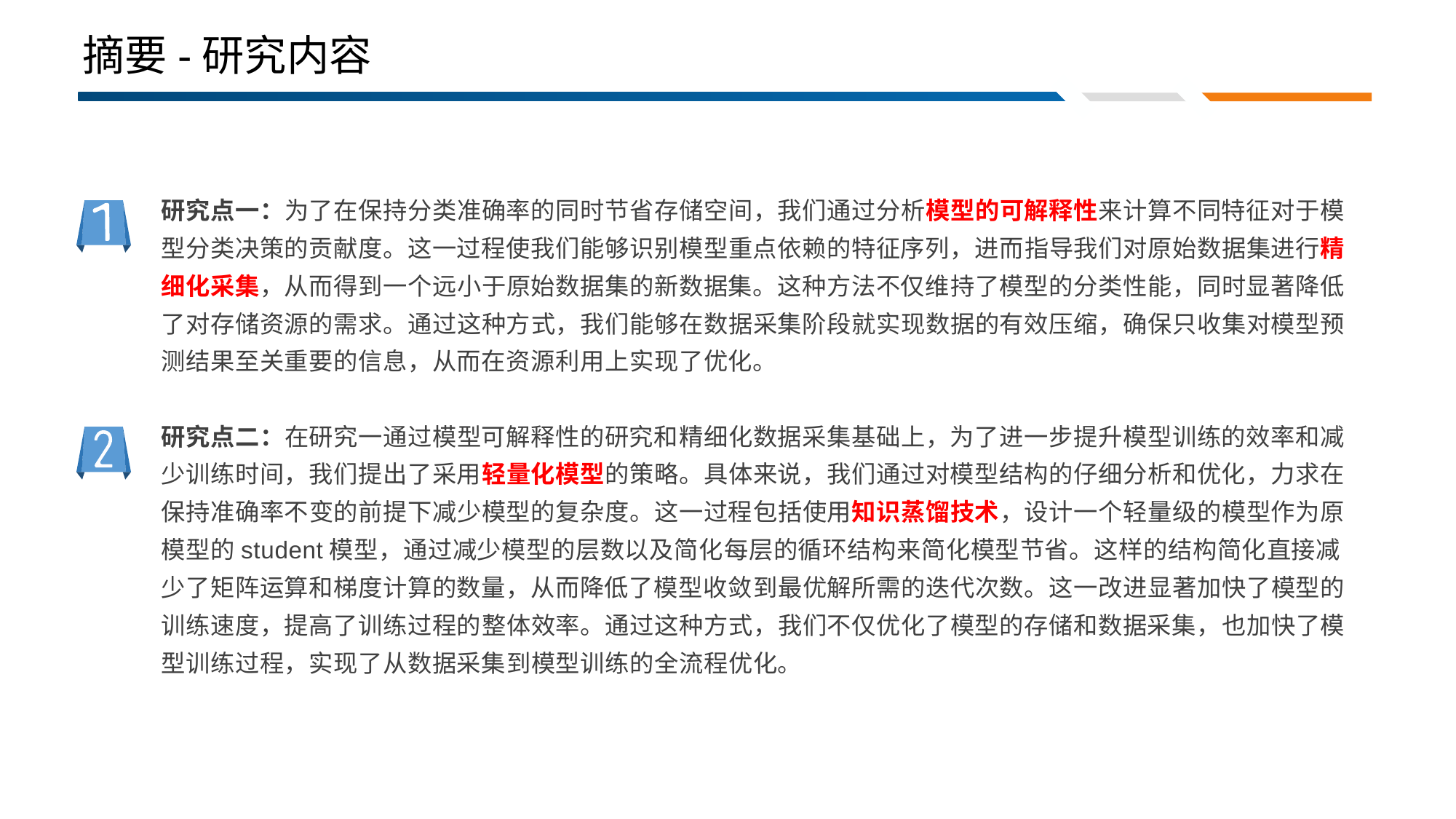

摘要-研究内容
研究点一：为了在保持分类准确率的同时节省存储空间，我们通过分析模型的可解释性来计算不同特征对于模型分类决策的贡献度。这一过程使我们能够识别模型重点依赖的特征序列，进而指导我们对原始数据集进行精细化采集，从而得到一个远小于原始数据集的新数据集。这种方法不仅维持了模型的分类性能，同时显著降低了对存储资源的需求。通过这种方式，我们能够在数据采集阶段就实现数据的有效压缩，确保只收集对模型预测结果至关重要的信息，从而在资源利用上实现了优化。
研究点二：在研究一通过模型可解释性的研究和精细化数据采集基础上，为了进一步提升模型训练的效率和减少训练时间，我们提出了采用轻量化模型的策略。具体来说，我们通过对模型结构的仔细分析和优化，力求在保持准确率不变的前提下减少模型的复杂度。这一过程包括使用知识蒸馏技术，设计一个轻量级的模型作为原模型的student模型，通过减少模型的层数以及简化每层的循环结构来简化模型节省。这样的结构简化直接减少了矩阵运算和梯度计算的数量，从而降低了模型收敛到最优解所需的迭代次数。这一改进显著加快了模型的训练速度，提高了训练过程的整体效率。通过这种方式，我们不仅优化了模型的存储和数据采集，也加快了模型训练过程，实现了从数据采集到模型训练的全流程优化。